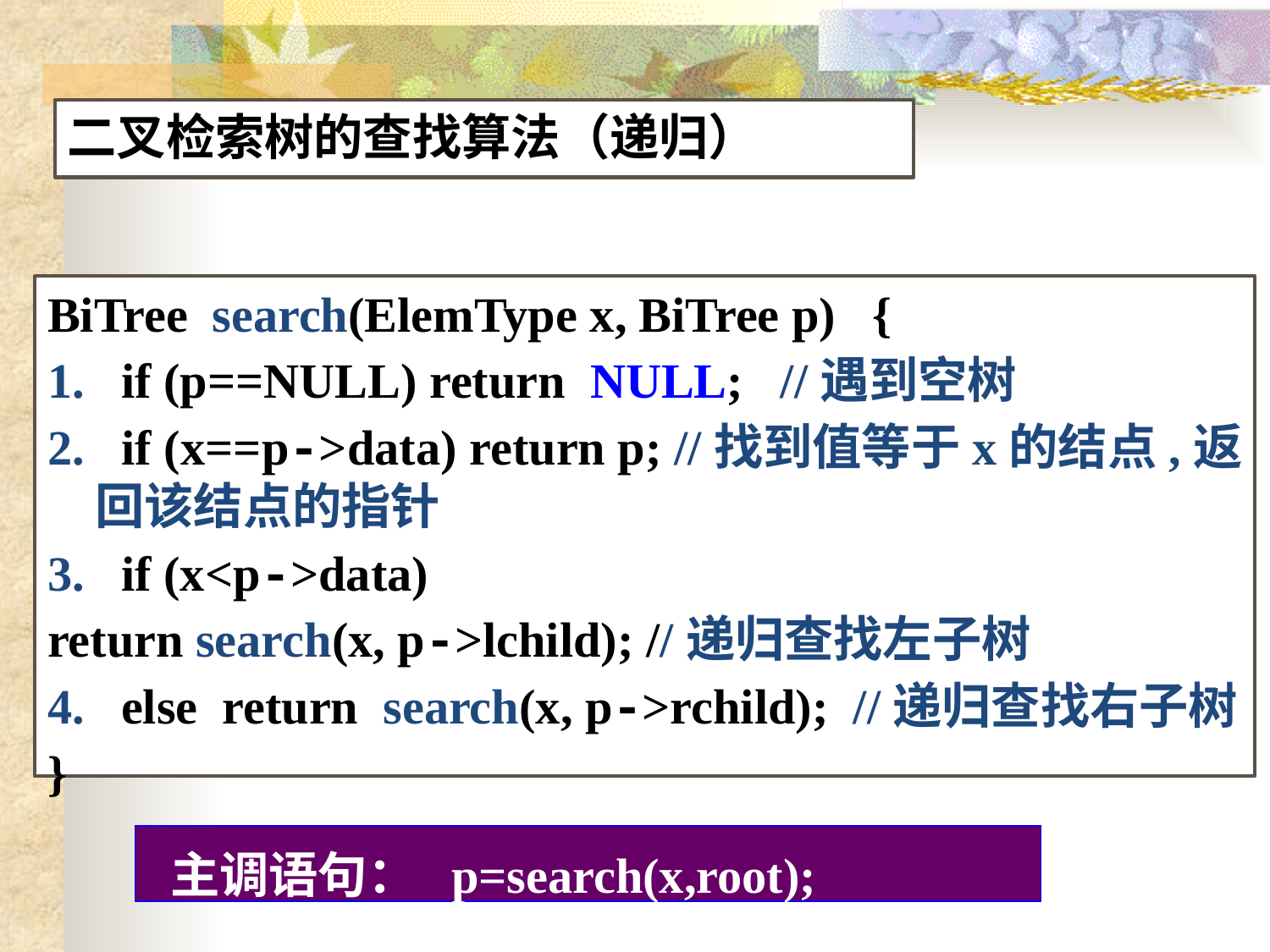

二叉检索树的查找算法（递归）
BiTree  search(ElemType x, BiTree p)   {
1.   if (p==NULL) return  NULL;   //遇到空树
2.   if (x==p->data) return p; //找到值等于x的结点,返回该结点的指针
3.   if (x<p->data)
return search(x, p->lchild); //递归查找左子树
4.   else  return  search(x, p->rchild);  //递归查找右子树
}
 主调语句：  p=search(x,root);